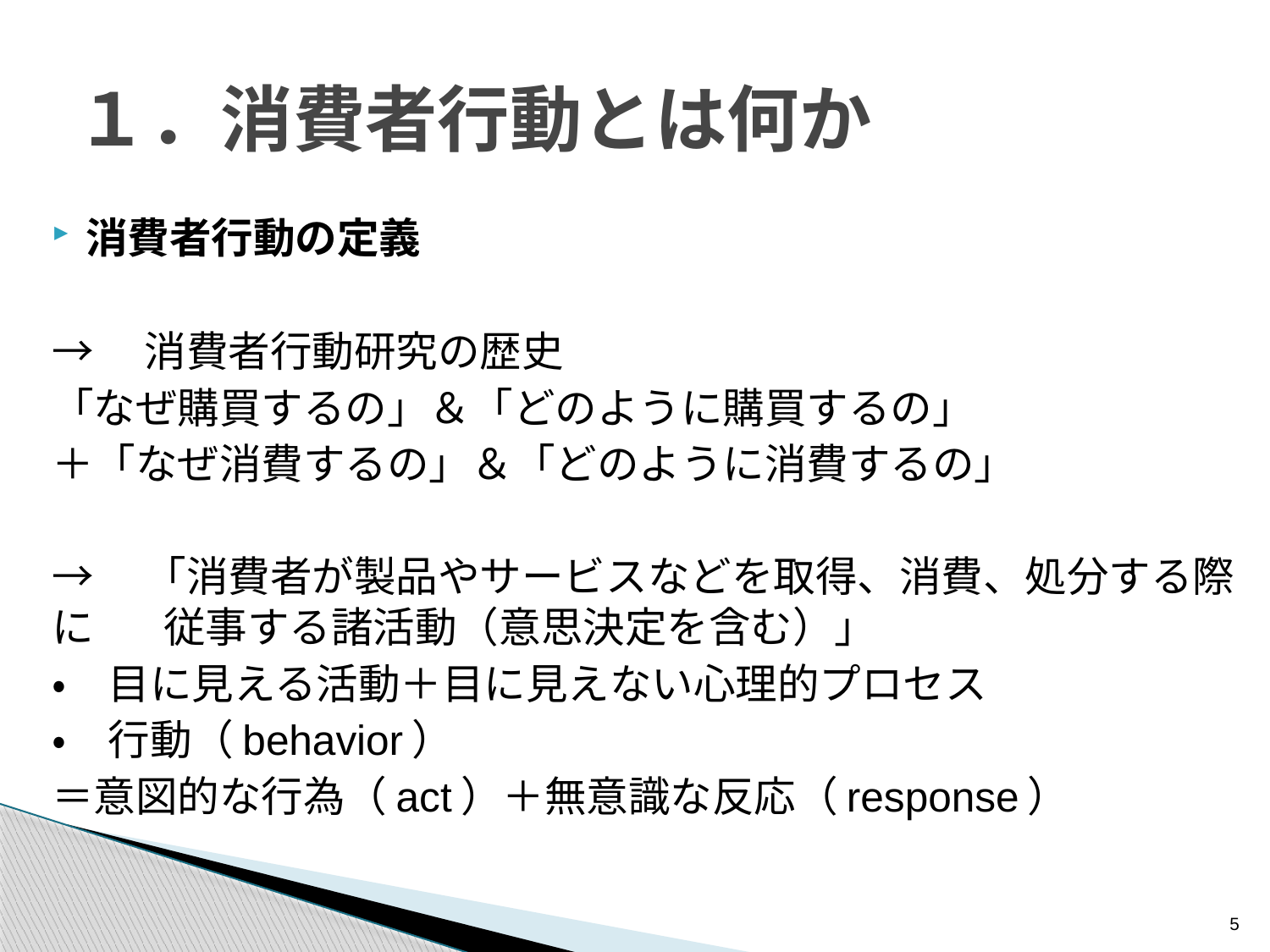

# １．消費者行動とは何か
消費者行動の定義

→　消費者行動研究の歴史
	「なぜ購買するの」＆「どのように購買するの」
		＋「なぜ消費するの」＆「どのように消費するの」

→　「消費者が製品やサービスなどを取得、消費、処分する際に		従事する諸活動（意思決定を含む）」
	・　目に見える活動＋目に見えない心理的プロセス
	・　行動（behavior）
		＝意図的な行為（act）＋無意識な反応（response）

5